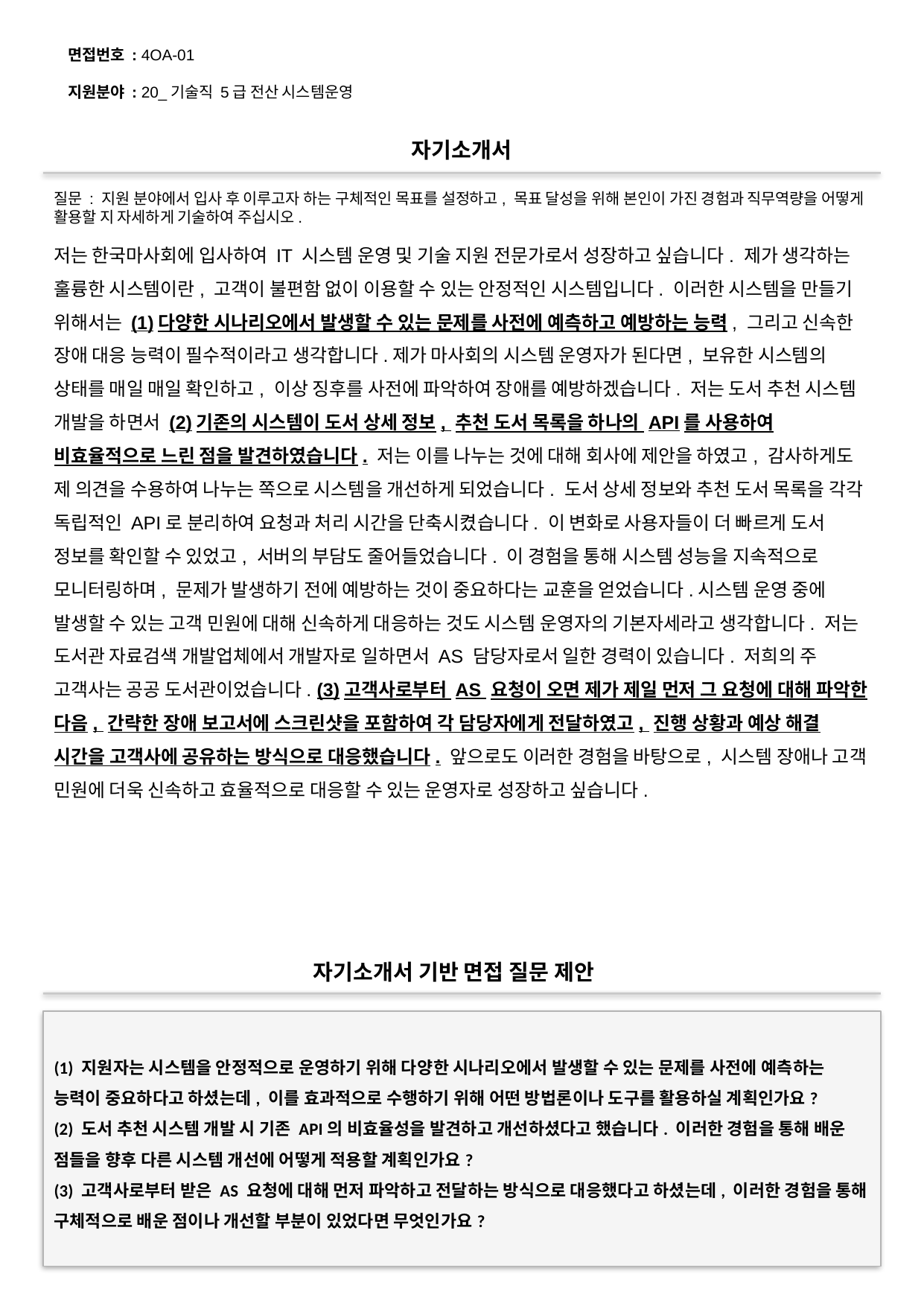

면접번호 : 4OA-01

지원분야 : 20_기술직 5급 전산 시스템운영
#

자기소개서

질문 : 지원 분야에서 입사 후 이루고자 하는 구체적인 목표를 설정하고, 목표 달성을 위해 본인이 가진 경험과 직무역량을 어떻게 활용할 지 자세하게 기술하여 주십시오.

저는 한국마사회에 입사하여 IT 시스템 운영 및 기술 지원 전문가로서 성장하고 싶습니다. 제가 생각하는 훌륭한 시스템이란, 고객이 불편함 없이 이용할 수 있는 안정적인 시스템입니다. 이러한 시스템을 만들기 위해서는 (1)다양한 시나리오에서 발생할 수 있는 문제를 사전에 예측하고 예방하는 능력, 그리고 신속한 장애 대응 능력이 필수적이라고 생각합니다.제가 마사회의 시스템 운영자가 된다면, 보유한 시스템의 상태를 매일 매일 확인하고, 이상 징후를 사전에 파악하여 장애를 예방하겠습니다. 저는 도서 추천 시스템 개발을 하면서 (2)기존의 시스템이 도서 상세 정보, 추천 도서 목록을 하나의 API를 사용하여 비효율적으로 느린 점을 발견하였습니다. 저는 이를 나누는 것에 대해 회사에 제안을 하였고, 감사하게도 제 의견을 수용하여 나누는 쪽으로 시스템을 개선하게 되었습니다. 도서 상세 정보와 추천 도서 목록을 각각 독립적인 API로 분리하여 요청과 처리 시간을 단축시켰습니다. 이 변화로 사용자들이 더 빠르게 도서 정보를 확인할 수 있었고, 서버의 부담도 줄어들었습니다. 이 경험을 통해 시스템 성능을 지속적으로 모니터링하며, 문제가 발생하기 전에 예방하는 것이 중요하다는 교훈을 얻었습니다.시스템 운영 중에 발생할 수 있는 고객 민원에 대해 신속하게 대응하는 것도 시스템 운영자의 기본자세라고 생각합니다. 저는 도서관 자료검색 개발업체에서 개발자로 일하면서 AS 담당자로서 일한 경력이 있습니다. 저희의 주 고객사는 공공 도서관이었습니다. (3)고객사로부터 AS 요청이 오면 제가 제일 먼저 그 요청에 대해 파악한 다음, 간략한 장애 보고서에 스크린샷을 포함하여 각 담당자에게 전달하였고, 진행 상황과 예상 해결 시간을 고객사에 공유하는 방식으로 대응했습니다. 앞으로도 이러한 경험을 바탕으로, 시스템 장애나 고객 민원에 더욱 신속하고 효율적으로 대응할 수 있는 운영자로 성장하고 싶습니다.

자기소개서 기반 면접 질문 제안

(1) 지원자는 시스템을 안정적으로 운영하기 위해 다양한 시나리오에서 발생할 수 있는 문제를 사전에 예측하는 능력이 중요하다고 하셨는데, 이를 효과적으로 수행하기 위해 어떤 방법론이나 도구를 활용하실 계획인가요?
(2) 도서 추천 시스템 개발 시 기존 API의 비효율성을 발견하고 개선하셨다고 했습니다. 이러한 경험을 통해 배운 점들을 향후 다른 시스템 개선에 어떻게 적용할 계획인가요?
(3) 고객사로부터 받은 AS 요청에 대해 먼저 파악하고 전달하는 방식으로 대응했다고 하셨는데, 이러한 경험을 통해 구체적으로 배운 점이나 개선할 부분이 있었다면 무엇인가요?